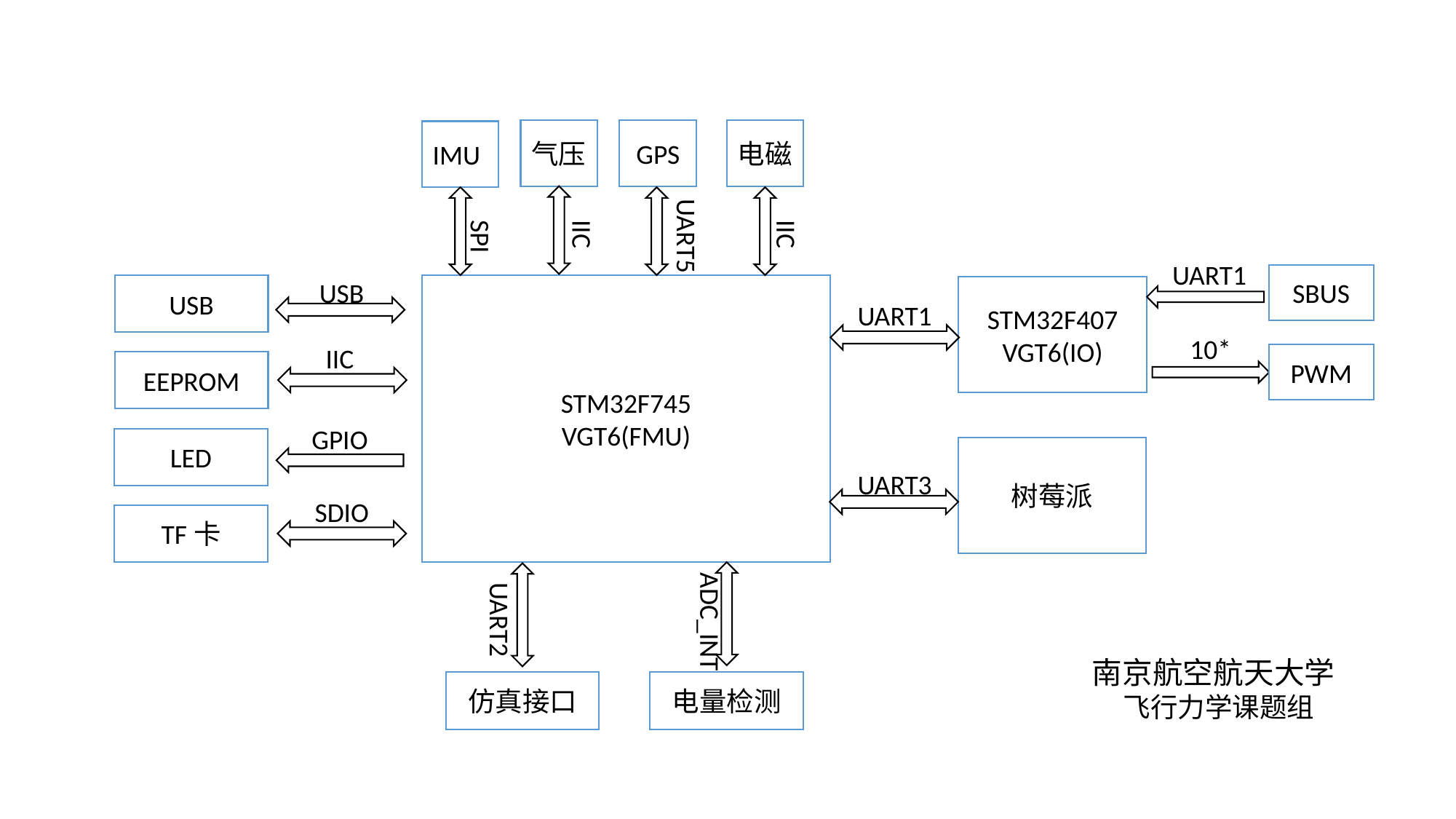

电磁
 GPS
气压
IMU

UART5
SPI
IIC
IIC
UART1
SBUS
USB
USB
STM32F745
VGT6(FMU)
STM32F407
VGT6(IO)

UART1

10*
IIC
PWM
EEPROM

GPIO
LED
树莓派

UART3
SDIO

TF卡

ADC_INT

UART2
南京航空航天大学
    飞行力学课题组
仿真接口
电量检测